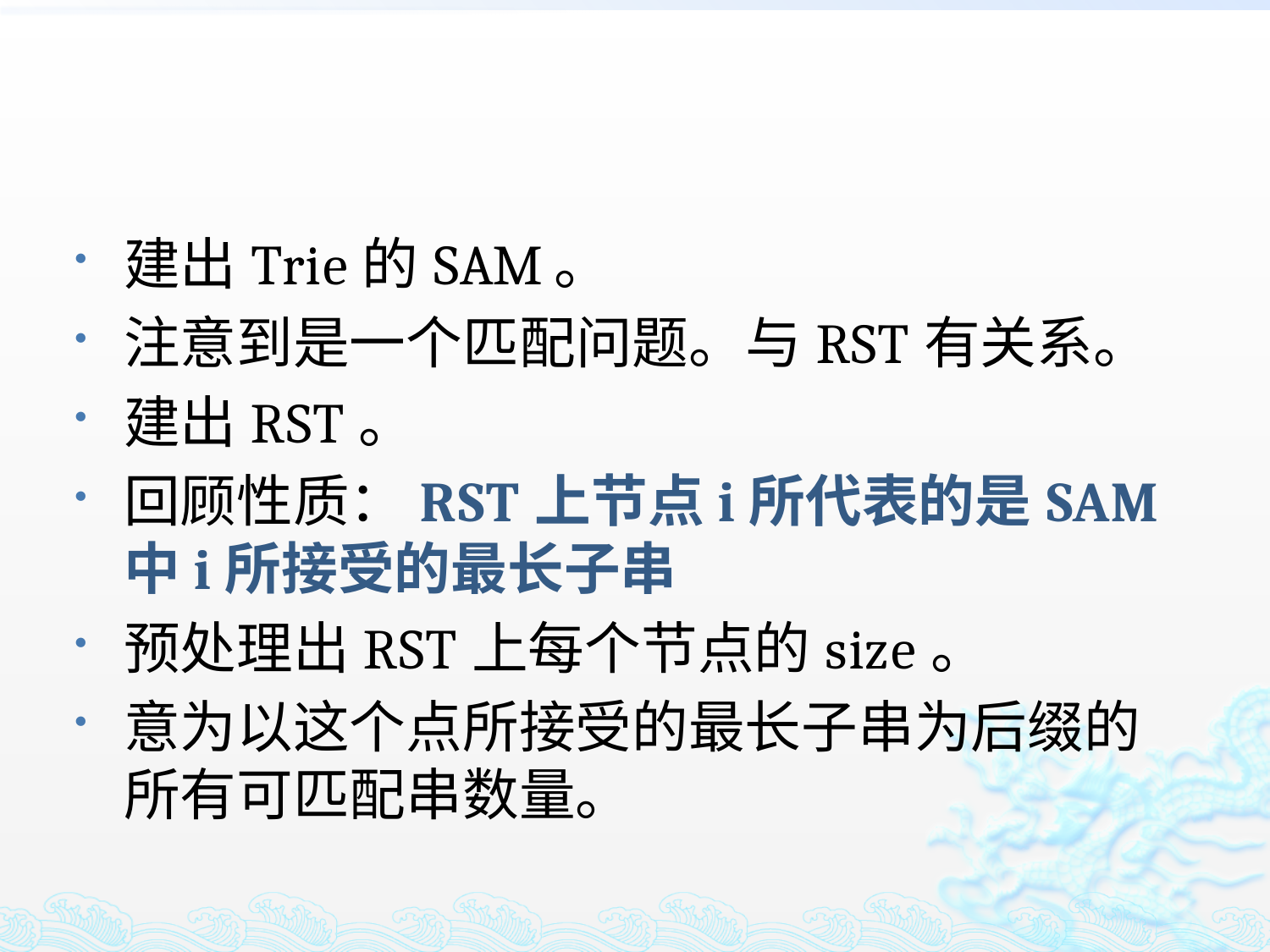

#
建出Trie的SAM。
注意到是一个匹配问题。与RST有关系。
建出RST。
回顾性质：RST上节点i所代表的是SAM中i所接受的最长子串
预处理出RST上每个节点的size。
意为以这个点所接受的最长子串为后缀的所有可匹配串数量。